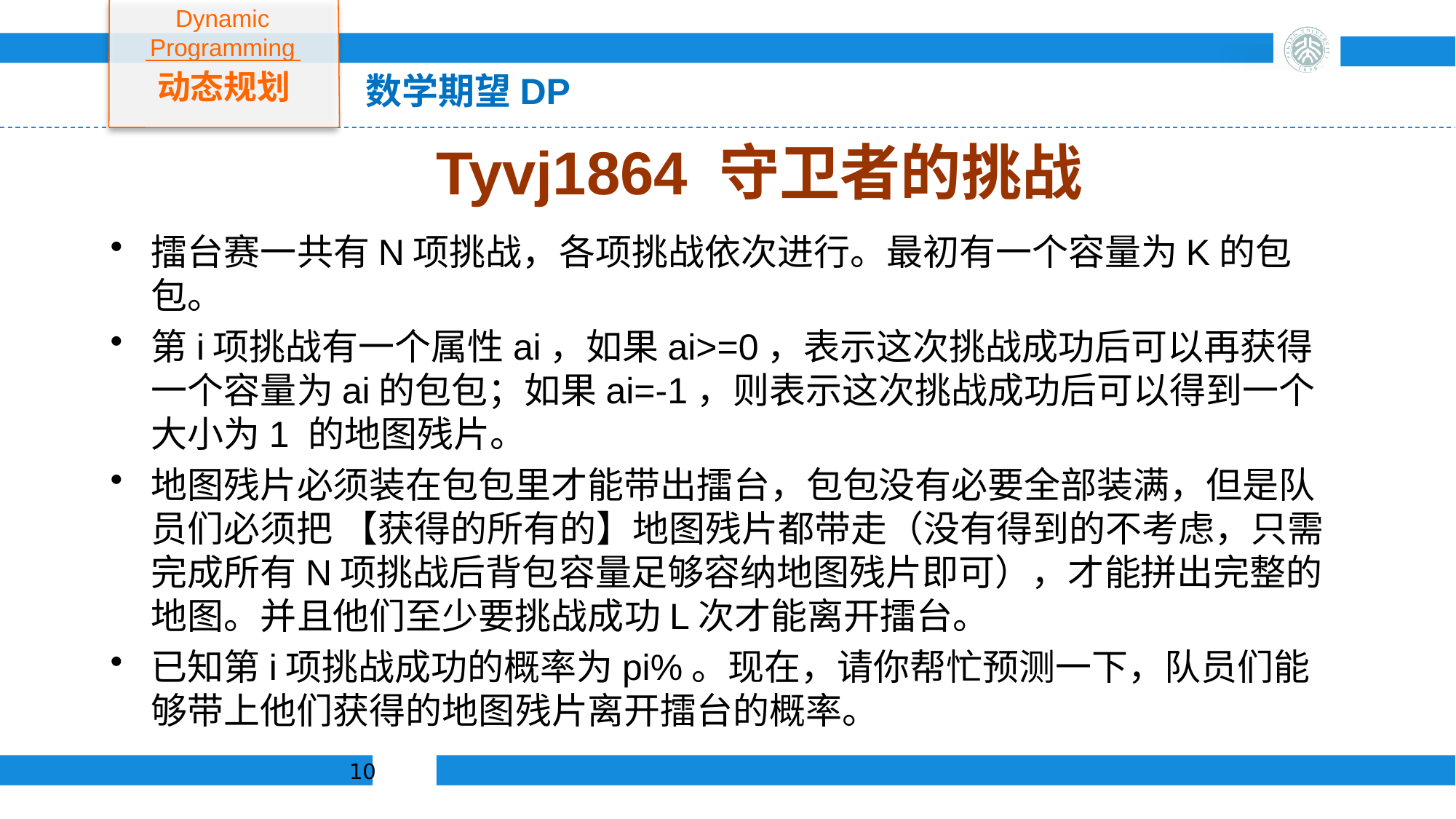

Dynamic Programming
动态规划
数学期望DP
# Tyvj1864 守卫者的挑战
擂台赛一共有N项挑战，各项挑战依次进行。最初有一个容量为K的包包。
第i项挑战有一个属性ai，如果ai>=0，表示这次挑战成功后可以再获得一个容量为ai的包包；如果ai=-1，则表示这次挑战成功后可以得到一个大小为1 的地图残片。
地图残片必须装在包包里才能带出擂台，包包没有必要全部装满，但是队员们必须把 【获得的所有的】地图残片都带走（没有得到的不考虑，只需完成所有N项挑战后背包容量足够容纳地图残片即可），才能拼出完整的地图。并且他们至少要挑战成功L次才能离开擂台。
已知第i项挑战成功的概率为pi%。现在，请你帮忙预测一下，队员们能够带上他们获得的地图残片离开擂台的概率。